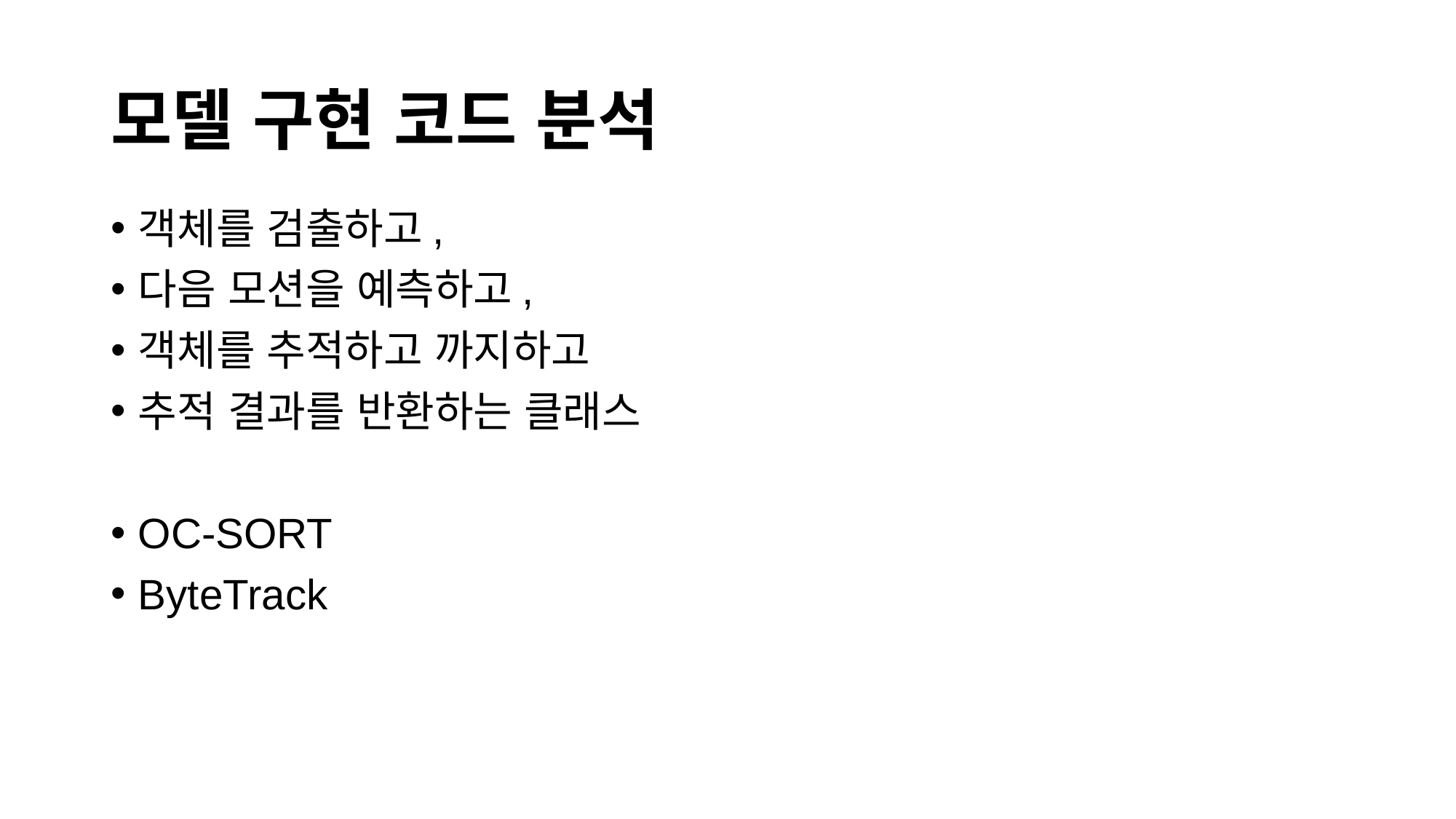

# 모델 구현 코드 분석
객체를 검출하고,
다음 모션을 예측하고,
객체를 추적하고 까지하고
추적 결과를 반환하는 클래스

OC-SORT
ByteTrack